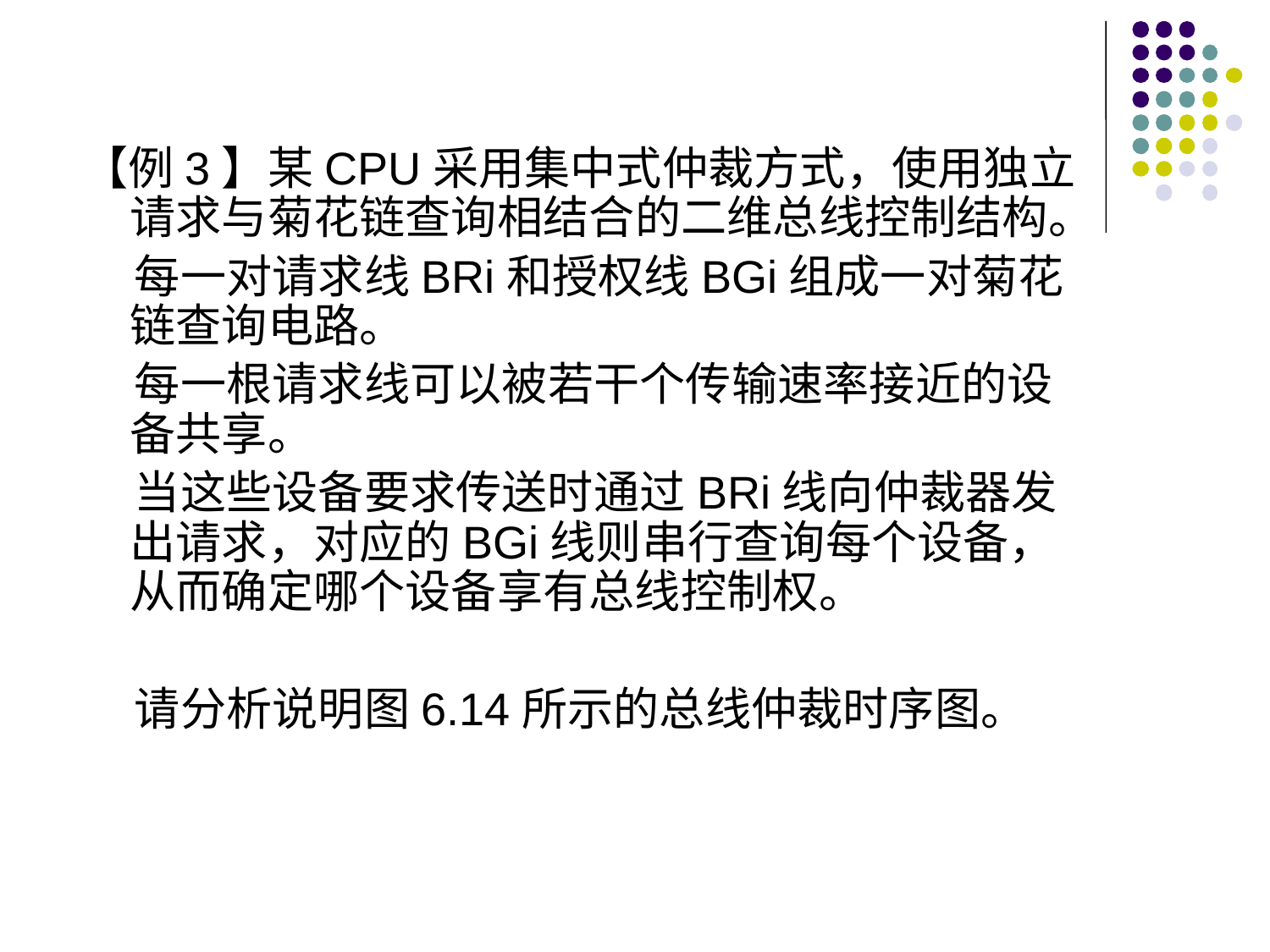

【例3】某CPU采用集中式仲裁方式，使用独立请求与菊花链查询相结合的二维总线控制结构。
    每一对请求线BRi和授权线BGi组成一对菊花链查询电路。
    每一根请求线可以被若干个传输速率接近的设备共享。
    当这些设备要求传送时通过BRi线向仲裁器发出请求，对应的BGi线则串行查询每个设备，从而确定哪个设备享有总线控制权。

    请分析说明图6.14所示的总线仲裁时序图。

56